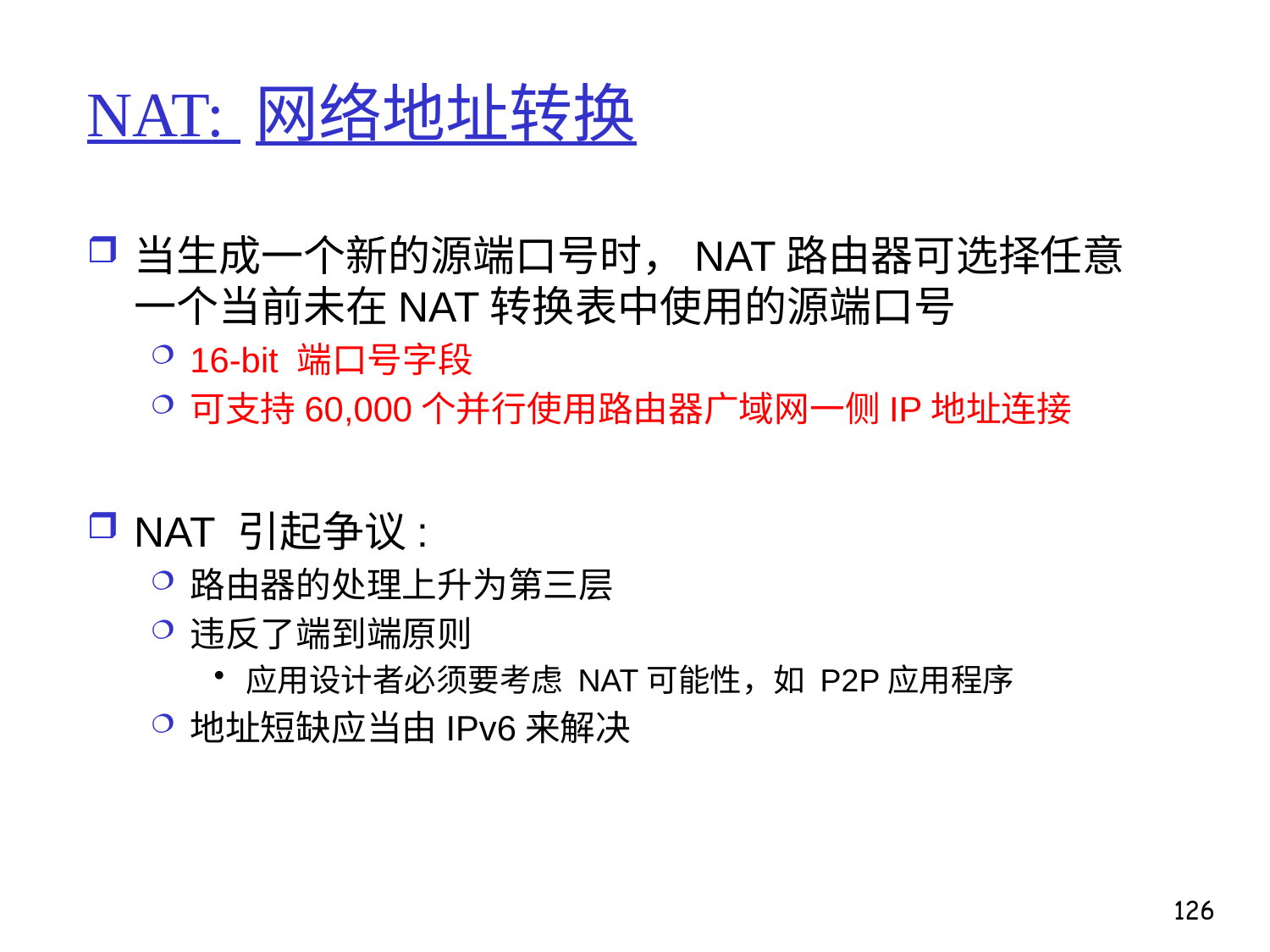

# NAT: 网络地址转换
当生成一个新的源端口号时，NAT路由器可选择任意一个当前未在NAT转换表中使用的源端口号
16-bit 端口号字段
可支持60,000个并行使用路由器广域网一侧IP地址连接

NAT 引起争议:
路由器的处理上升为第三层
违反了端到端原则
应用设计者必须要考虑 NAT可能性，如 P2P应用程序
地址短缺应当由IPv6来解决
126